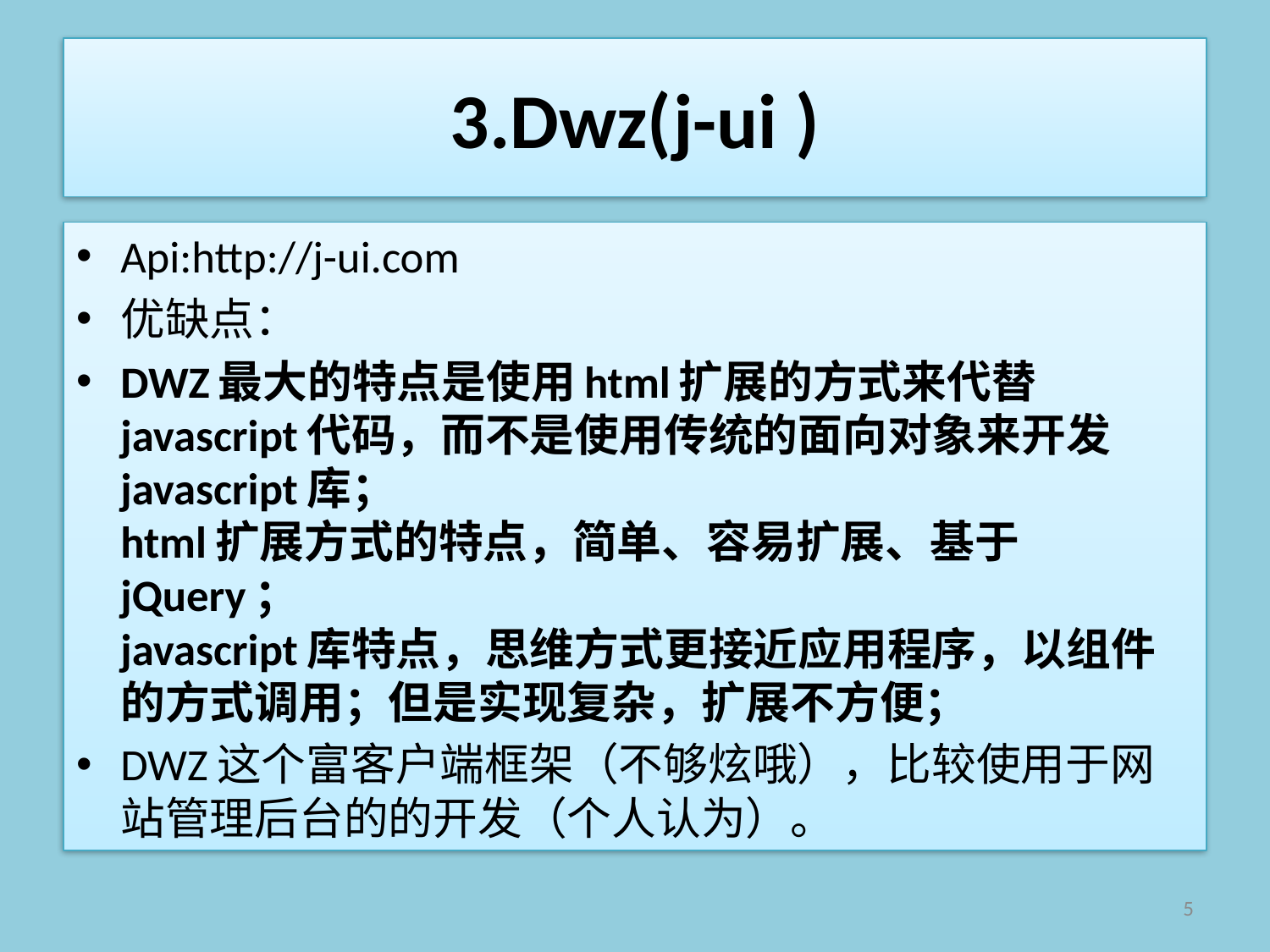

# 3.Dwz(j-ui )
Api:http://j-ui.com
优缺点：
DWZ最大的特点是使用html扩展的方式来代替javascript代码，而不是使用传统的面向对象来开发javascript库；
html扩展方式的特点，简单、容易扩展、基于jQuery；
javascript库特点，思维方式更接近应用程序，以组件的方式调用；但是实现复杂，扩展不方便；
DWZ这个富客户端框架（不够炫哦），比较使用于网站管理后台的的开发（个人认为）。

5